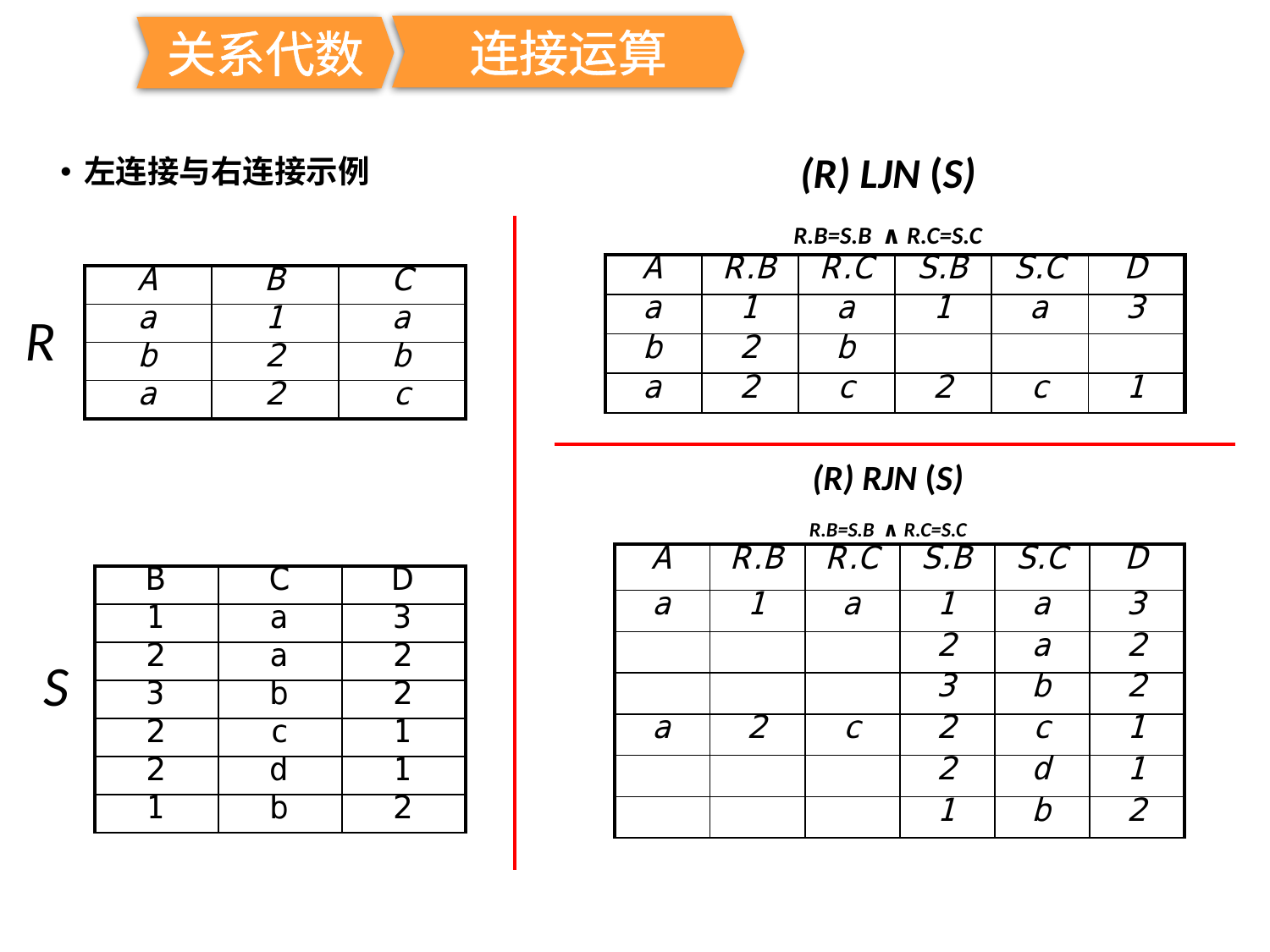

连接运算
关系代数
左连接与右连接示例

(R) LJN (S)
R.B=S.B ∧ R.C=S.C
| A | R.B | R.C | S.B | S.C | D |
| --- | --- | --- | --- | --- | --- |
| a | 1 | a | 1 | a | 3 |
| b | 2 | b |  |  |  |
| a | 2 | c | 2 | c | 1 |
| A | B | C |
| --- | --- | --- |
| a | 1 | a |
| b | 2 | b |
| a | 2 | c |
R
(R) RJN (S)
R.B=S.B ∧ R.C=S.C
| A | R.B | R.C | S.B | S.C | D |
| --- | --- | --- | --- | --- | --- |
| a | 1 | a | 1 | a | 3 |
|  |  |  | 2 | a | 2 |
|  |  |  | 3 | b | 2 |
| a | 2 | c | 2 | c | 1 |
|  |  |  | 2 | d | 1 |
|  |  |  | 1 | b | 2 |
| B | C | D |
| --- | --- | --- |
| 1 | a | 3 |
| 2 | a | 2 |
| 3 | b | 2 |
| 2 | c | 1 |
| 2 | d | 1 |
| 1 | b | 2 |
S